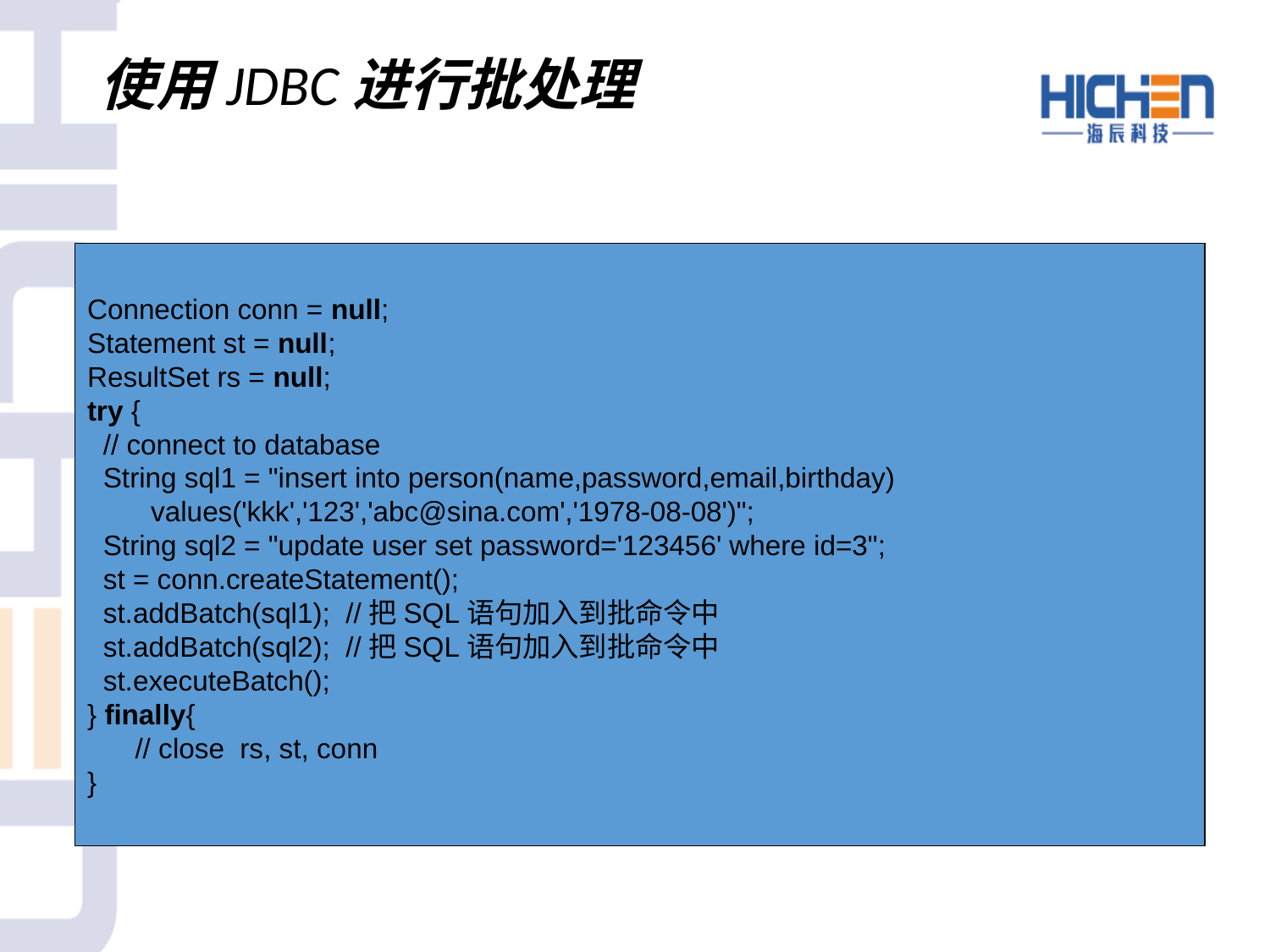

# 使用JDBC进行批处理
Connection conn = null;
Statement st = null;
ResultSet rs = null;
try {
// connect to database
String sql1 = "insert into person(name,password,email,birthday)
	values('kkk','123','abc@sina.com','1978-08-08')";
String sql2 = "update user set password='123456' where id=3";
st = conn.createStatement();
st.addBatch(sql1);  //把SQL语句加入到批命令中
st.addBatch(sql2);  //把SQL语句加入到批命令中
st.executeBatch();
} finally{
	// close  rs, st, conn
}